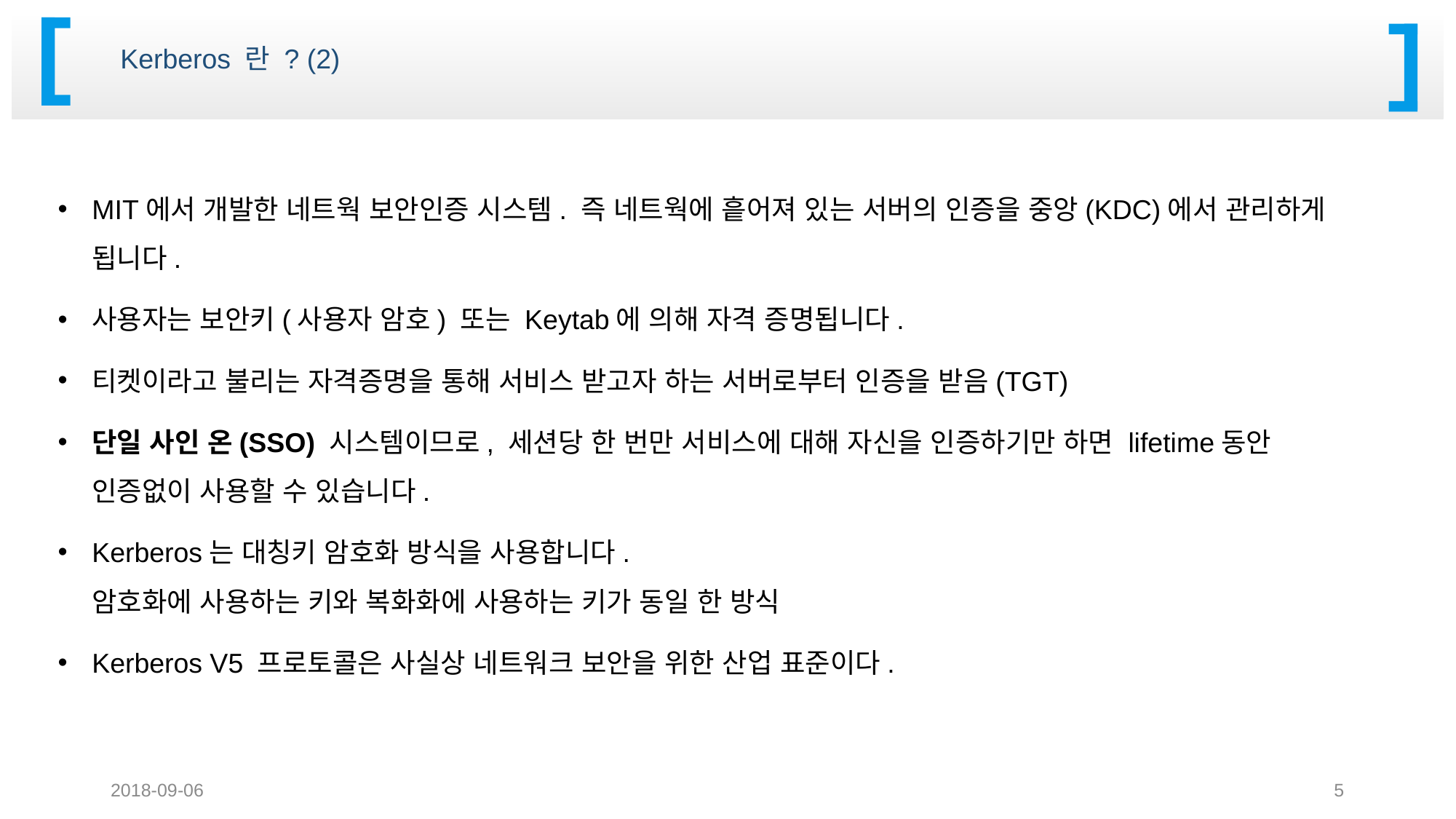

Kerberos 란 ? (2)
MIT에서 개발한 네트웍 보안인증 시스템. 즉 네트웍에 흩어져 있는 서버의 인증을 중앙(KDC)에서 관리하게 됩니다.
사용자는 보안키(사용자 암호) 또는 Keytab에 의해 자격 증명됩니다.
티켓이라고 불리는 자격증명을 통해 서비스 받고자 하는 서버로부터 인증을 받음(TGT)
단일 사인 온(SSO) 시스템이므로, 세션당 한 번만 서비스에 대해 자신을 인증하기만 하면 lifetime동안 인증없이 사용할 수 있습니다.
Kerberos는 대칭키 암호화 방식을 사용합니다.
암호화에 사용하는 키와 복화화에 사용하는 키가 동일 한 방식
Kerberos V5 프로토콜은 사실상 네트워크 보안을 위한 산업 표준이다.